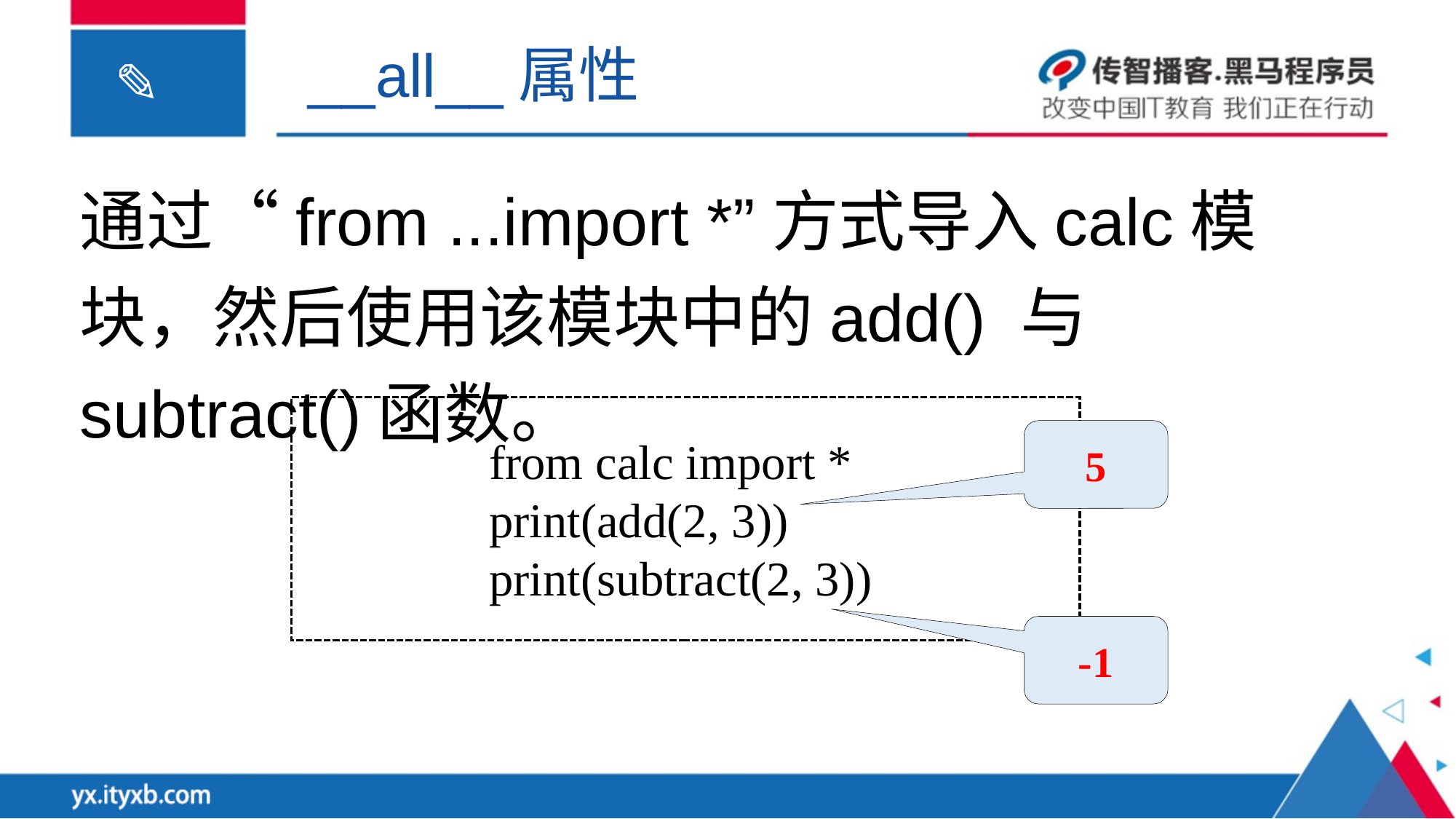

__all__属性
通过“from ...import *”方式导入calc模块，然后使用该模块中的add() 与subtract()函数。

5
from calc import *
print(add(2, 3))
print(subtract(2, 3))
-1